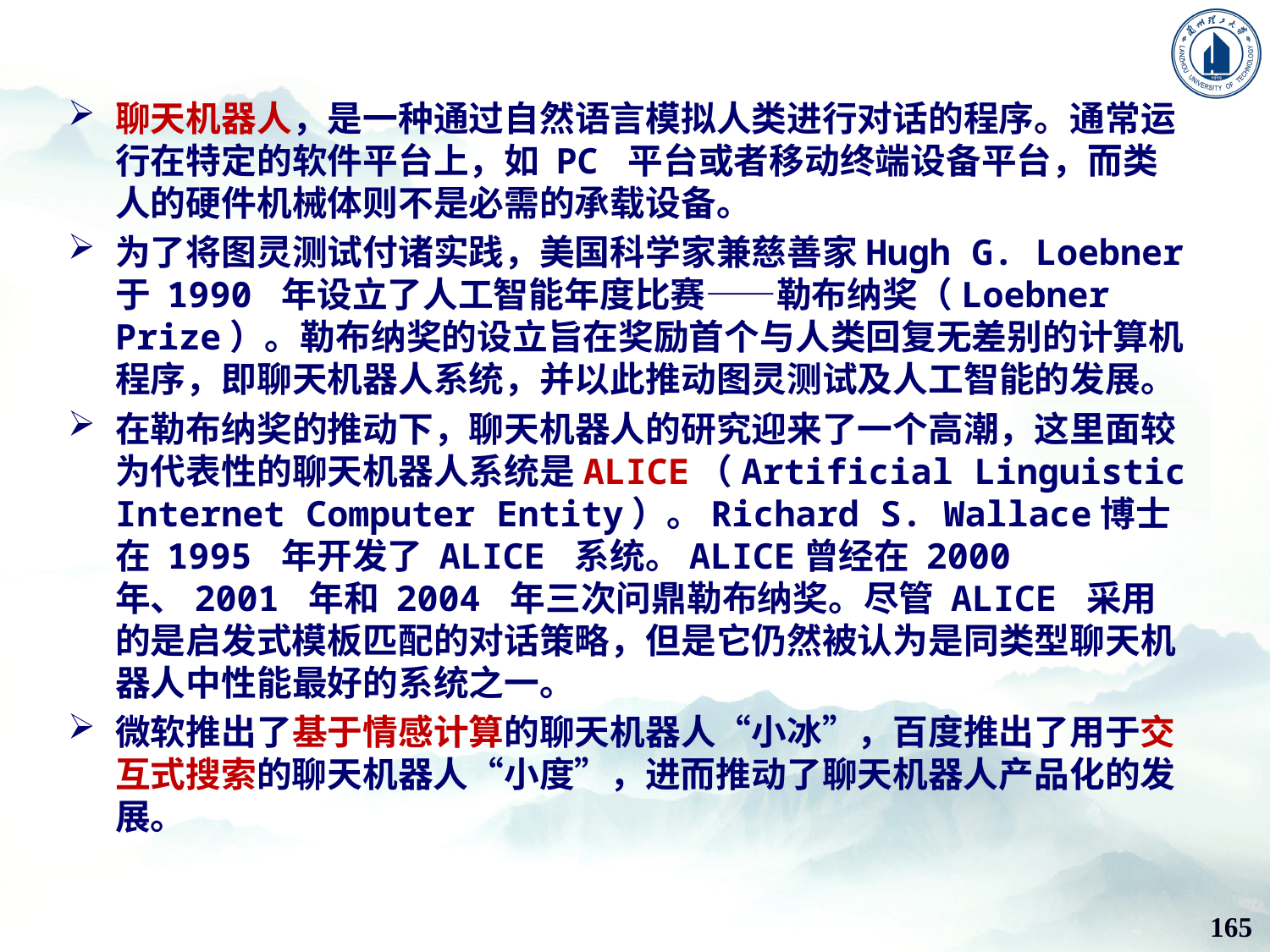

聊天机器人，是一种通过自然语言模拟人类进行对话的程序。通常运行在特定的软件平台上，如 PC 平台或者移动终端设备平台，而类人的硬件机械体则不是必需的承载设备。
为了将图灵测试付诸实践，美国科学家兼慈善家Hugh G. Loebner于 1990 年设立了人工智能年度比赛——勒布纳奖（Loebner Prize）。勒布纳奖的设立旨在奖励首个与人类回复无差别的计算机程序，即聊天机器人系统，并以此推动图灵测试及人工智能的发展。
在勒布纳奖的推动下，聊天机器人的研究迎来了一个高潮，这里面较为代表性的聊天机器人系统是ALICE（Artificial Linguistic Internet Computer Entity）。Richard S. Wallace博士在 1995 年开发了 ALICE 系统。ALICE曾经在 2000 年、2001 年和 2004 年三次问鼎勒布纳奖。尽管 ALICE 采用的是启发式模板匹配的对话策略，但是它仍然被认为是同类型聊天机器人中性能最好的系统之一。
微软推出了基于情感计算的聊天机器人“小冰”，百度推出了用于交互式搜索的聊天机器人“小度”，进而推动了聊天机器人产品化的发展。
165